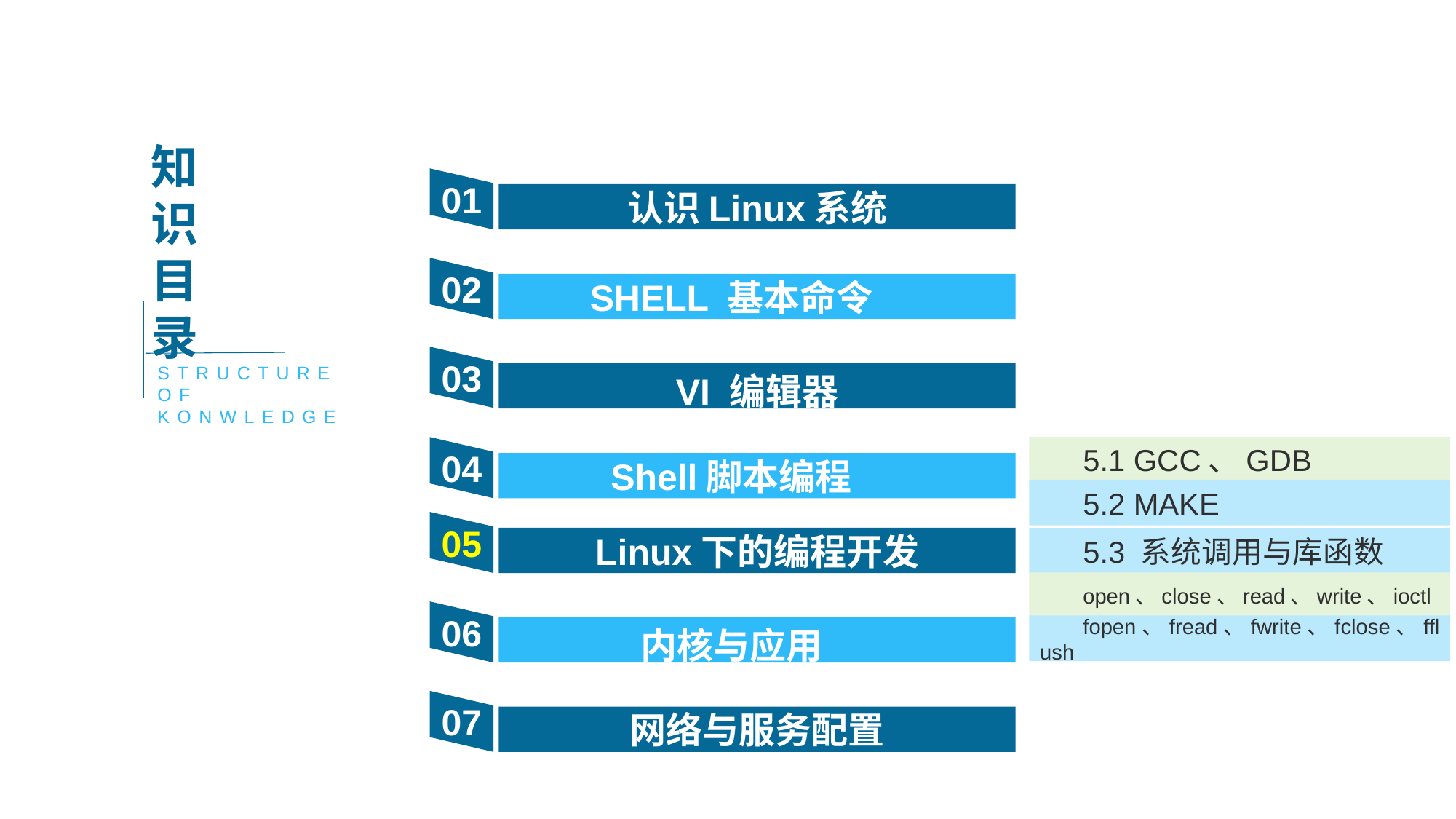

知识目录
01
认识Linux系统
02
SHELL 基本命令
03
VI 编辑器
STRUCTURE
OF
KONWLEDGE
5.1 GCC、GDB
04
Shell脚本编程
5.2 MAKE
05
Linux下的编程开发
5.3 系统调用与库函数
open、close、read、write、ioctl
06
内核与应用
fopen、fread、fwrite、fclose、fflush
07
网络与服务配置